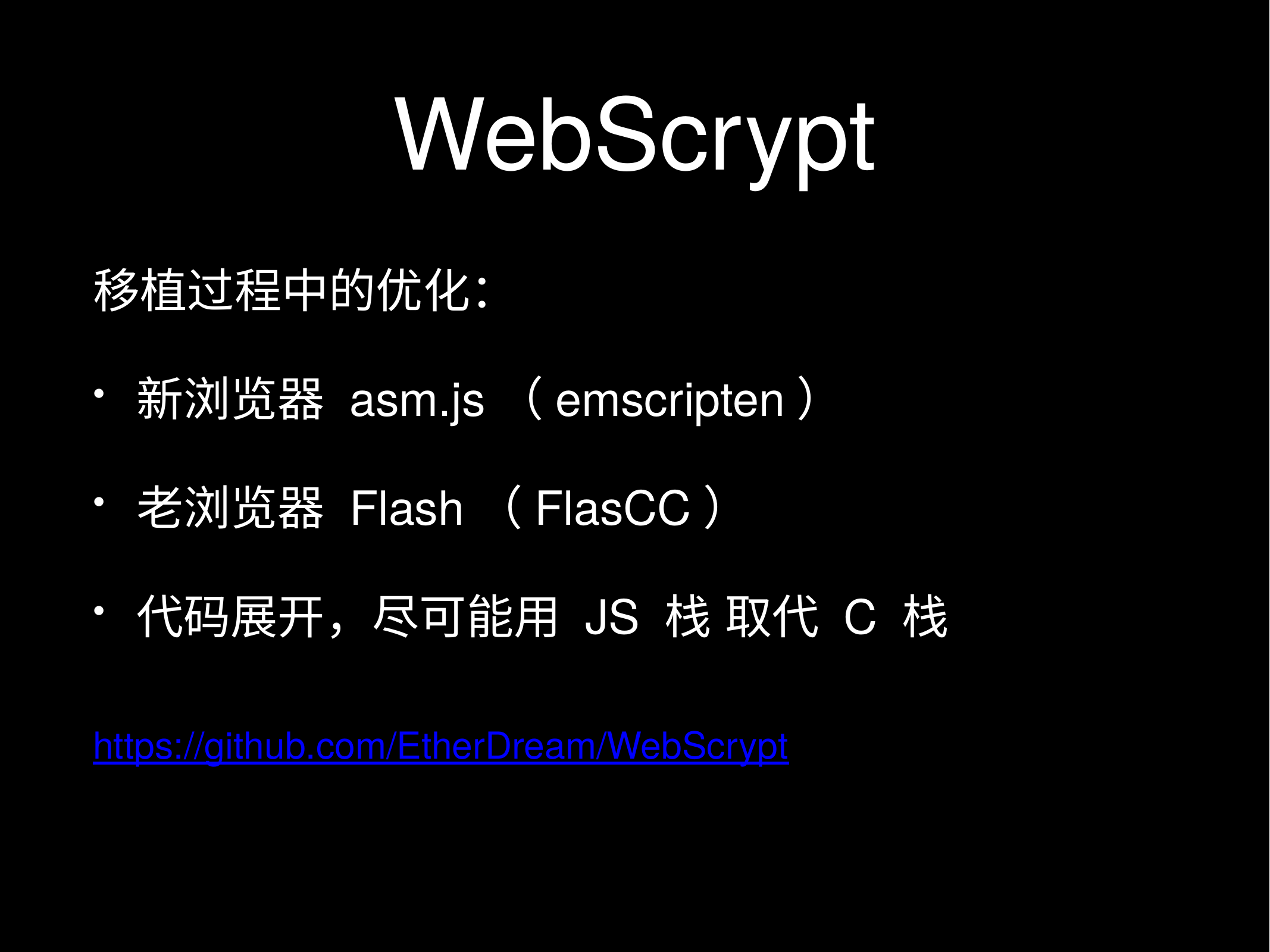

# WebScrypt
移植过程中的优化：
新浏览器 asm.js（emscripten）
老浏览器 Flash（FlasCC）
代码展开，尽可能用 JS 栈 取代 C 栈
https://github.com/EtherDream/WebScrypt